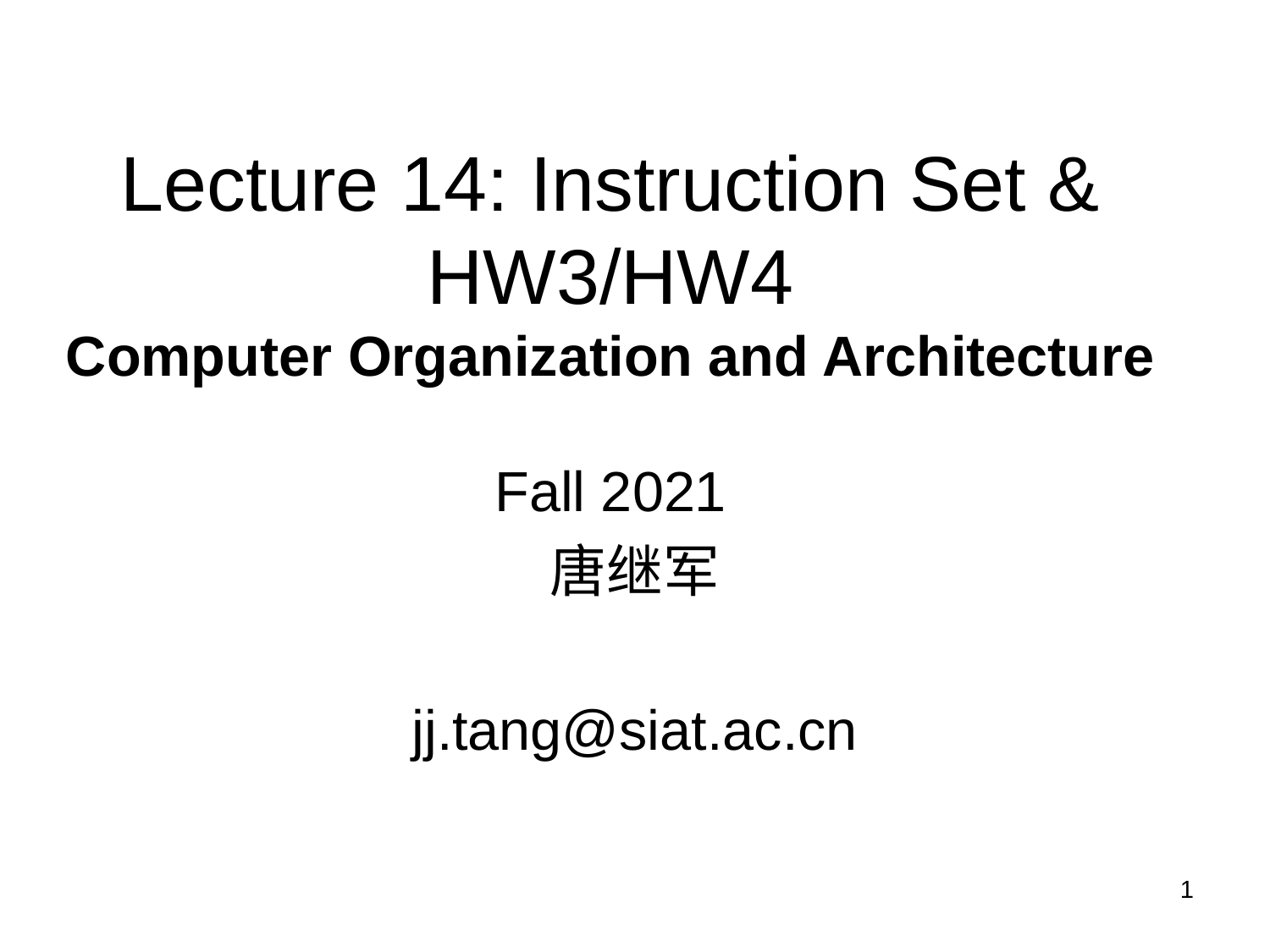

# Lecture 14: Instruction Set & HW3/HW4 Computer Organization and Architecture Fall 2021
唐继军

jj.tang@siat.ac.cn
1